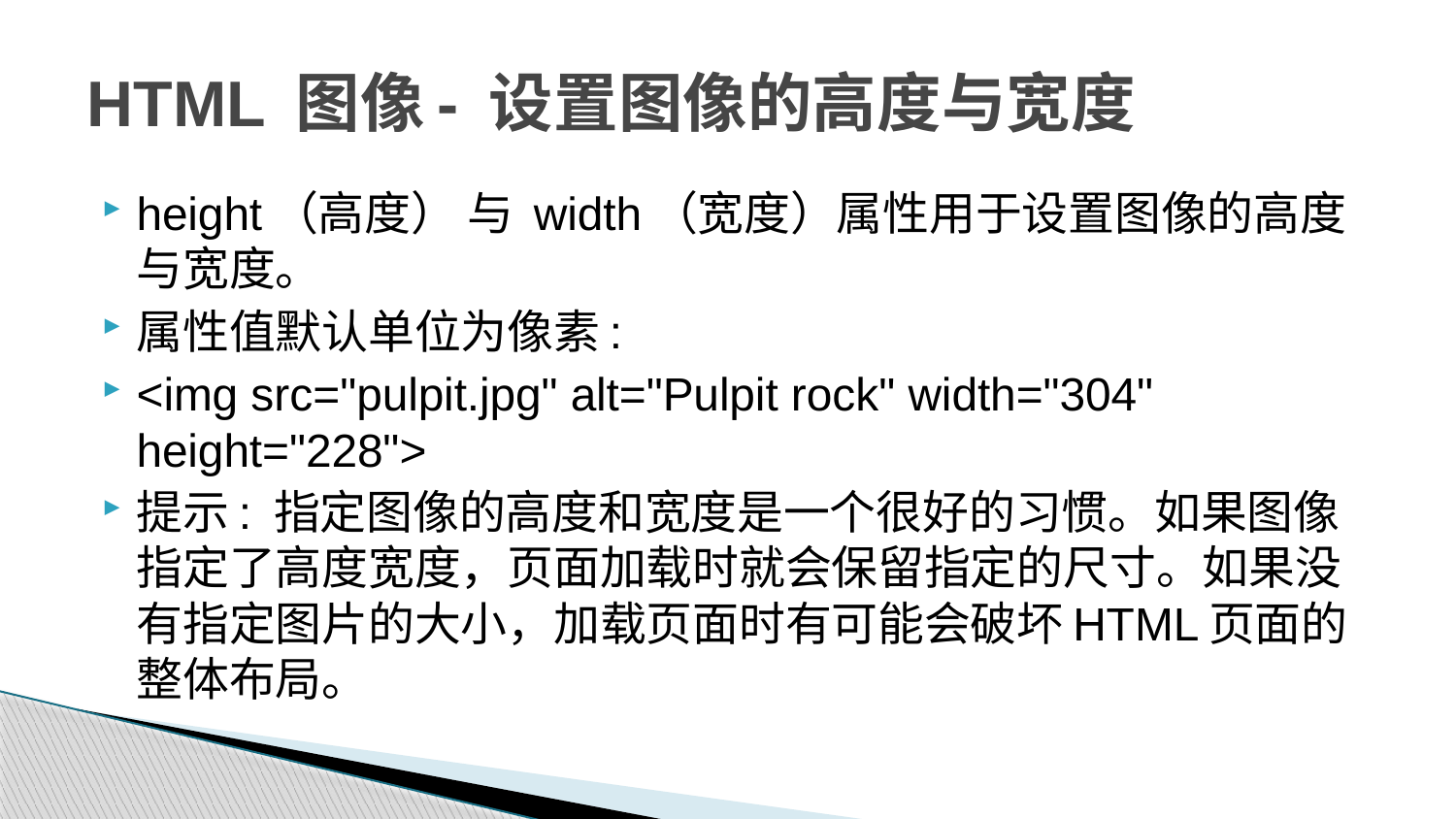

# HTML 图像- 设置图像的高度与宽度
height（高度） 与 width（宽度）属性用于设置图像的高度与宽度。
属性值默认单位为像素:
<img src="pulpit.jpg" alt="Pulpit rock" width="304" height="228">
提示: 指定图像的高度和宽度是一个很好的习惯。如果图像指定了高度宽度，页面加载时就会保留指定的尺寸。如果没有指定图片的大小，加载页面时有可能会破坏HTML页面的整体布局。